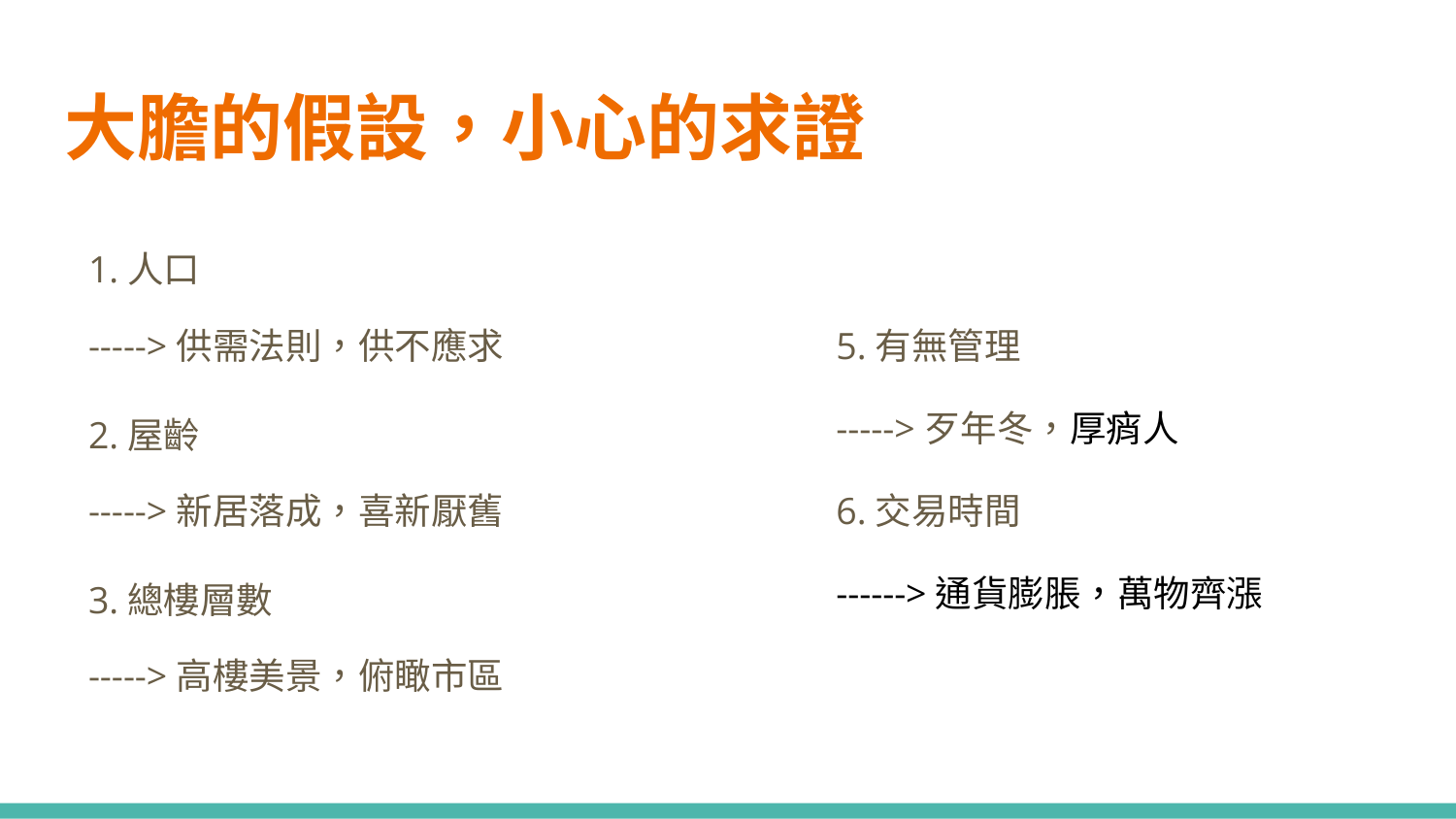

# 大膽的假設，小心的求證
1.人口

2.屋齡

3.總樓層數

----->供需法則，供不應求

----->新居落成，喜新厭舊

----->高樓美景，俯瞰市區

5.有無管理

6.交易時間

----->歹年冬，厚痟人

------>通貨膨脹，萬物齊漲